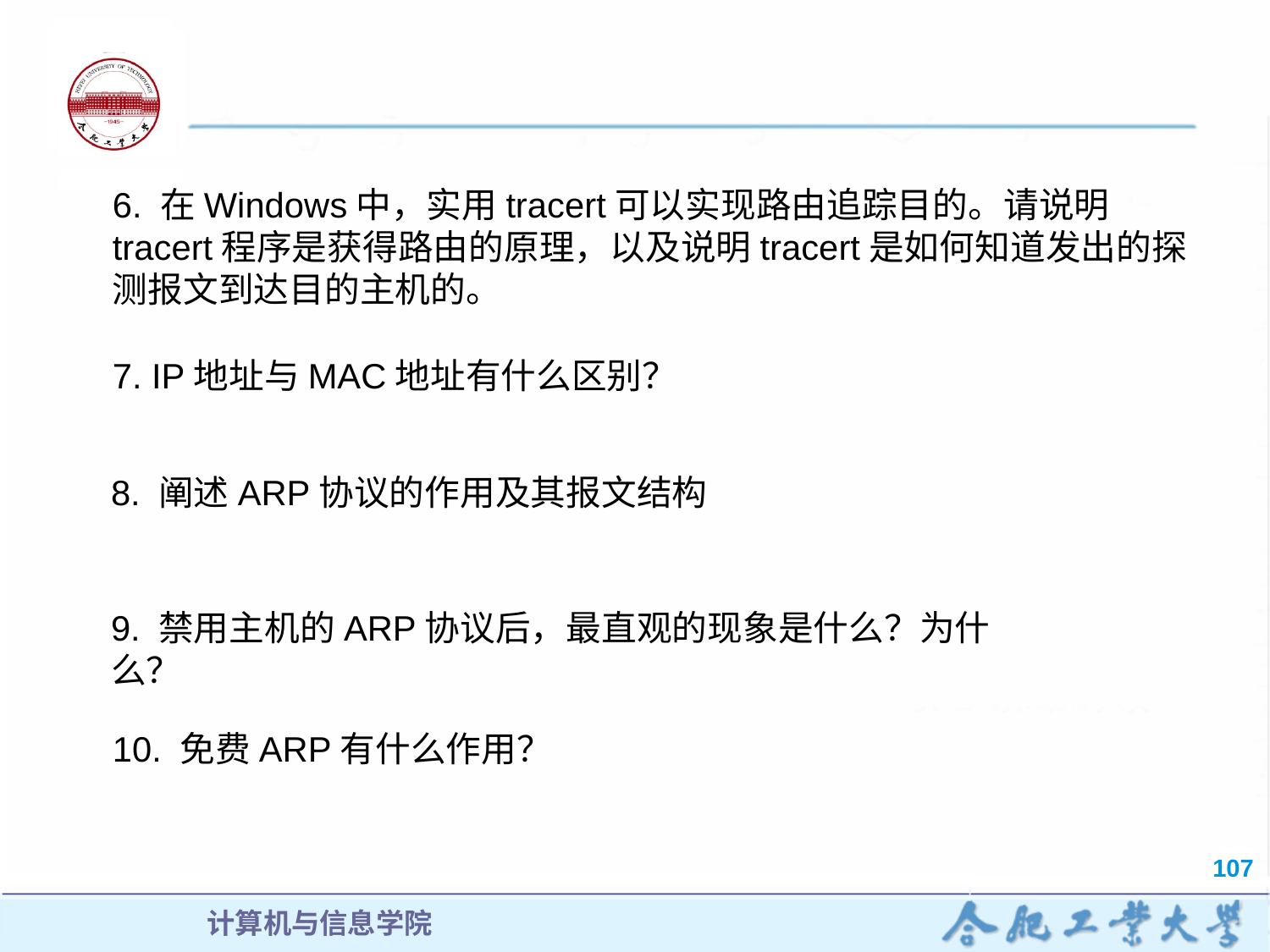

6. 在Windows中，实用tracert可以实现路由追踪目的。请说明tracert程序是获得路由的原理，以及说明tracert是如何知道发出的探测报文到达目的主机的。
7. IP地址与MAC地址有什么区别？
8. 阐述ARP协议的作用及其报文结构
9. 禁用主机的ARP协议后，最直观的现象是什么？为什么？
10. 免费ARP有什么作用？